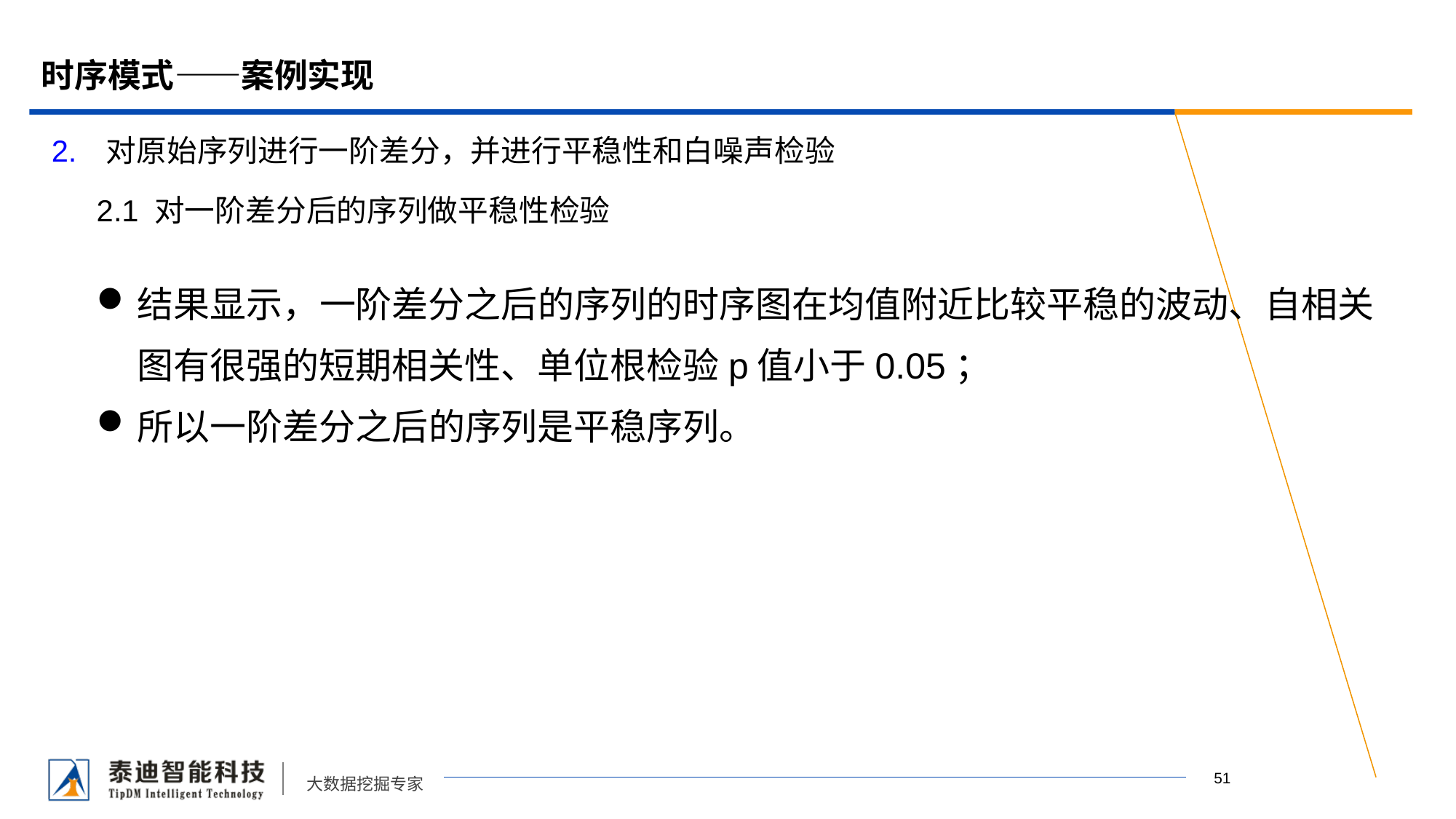

# 时序模式——案例实现

对原始序列进行一阶差分，并进行平稳性和白噪声检验

2.1 对一阶差分后的序列做平稳性检验

结果显示，一阶差分之后的序列的时序图在均值附近比较平稳的波动、自相关图有很强的短期相关性、单位根检验p值小于0.05；
所以一阶差分之后的序列是平稳序列。